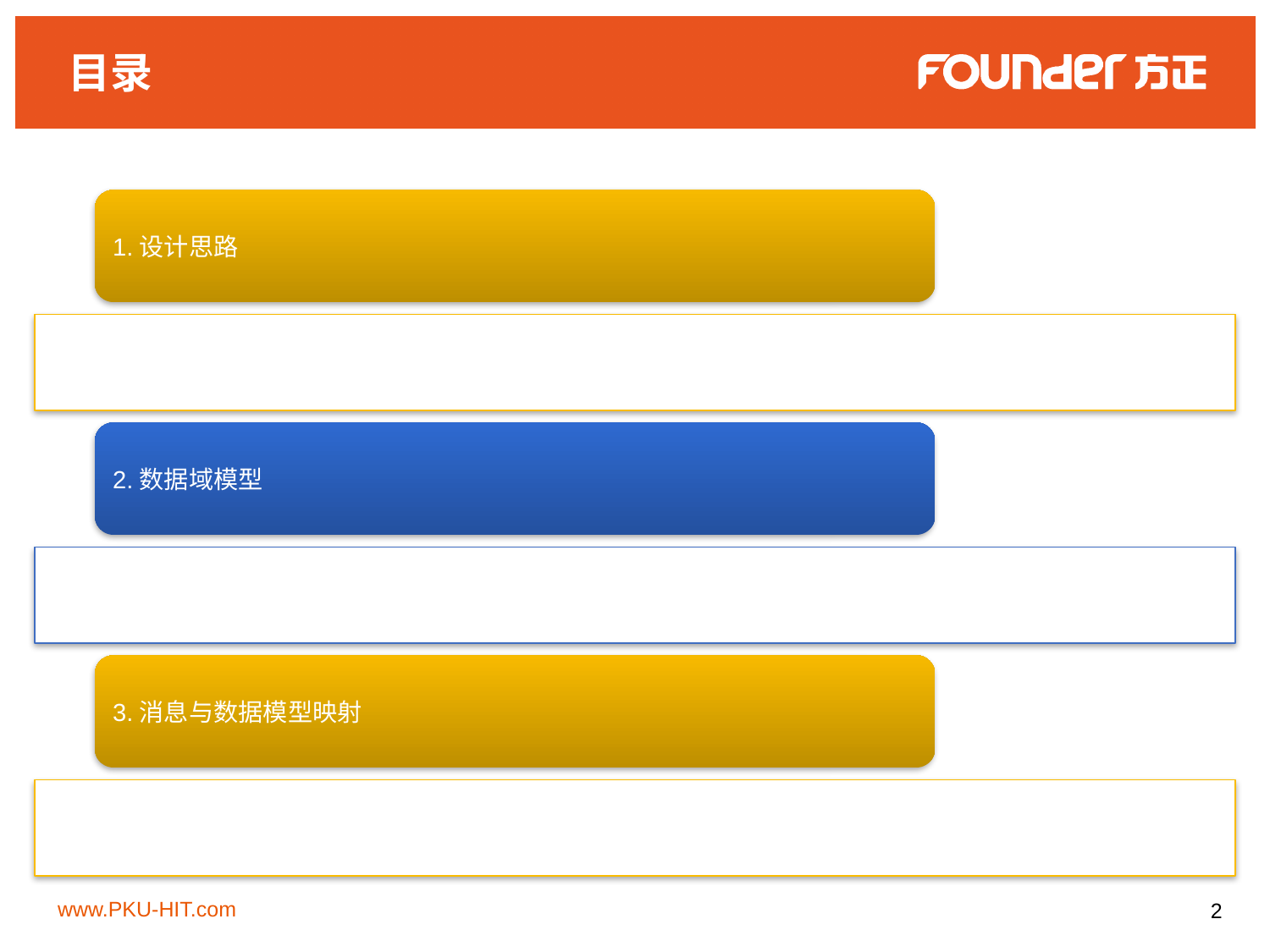

# 目录
1.设计思路
2.数据域模型
3.消息与数据模型映射
www.PKU-HIT.com

2